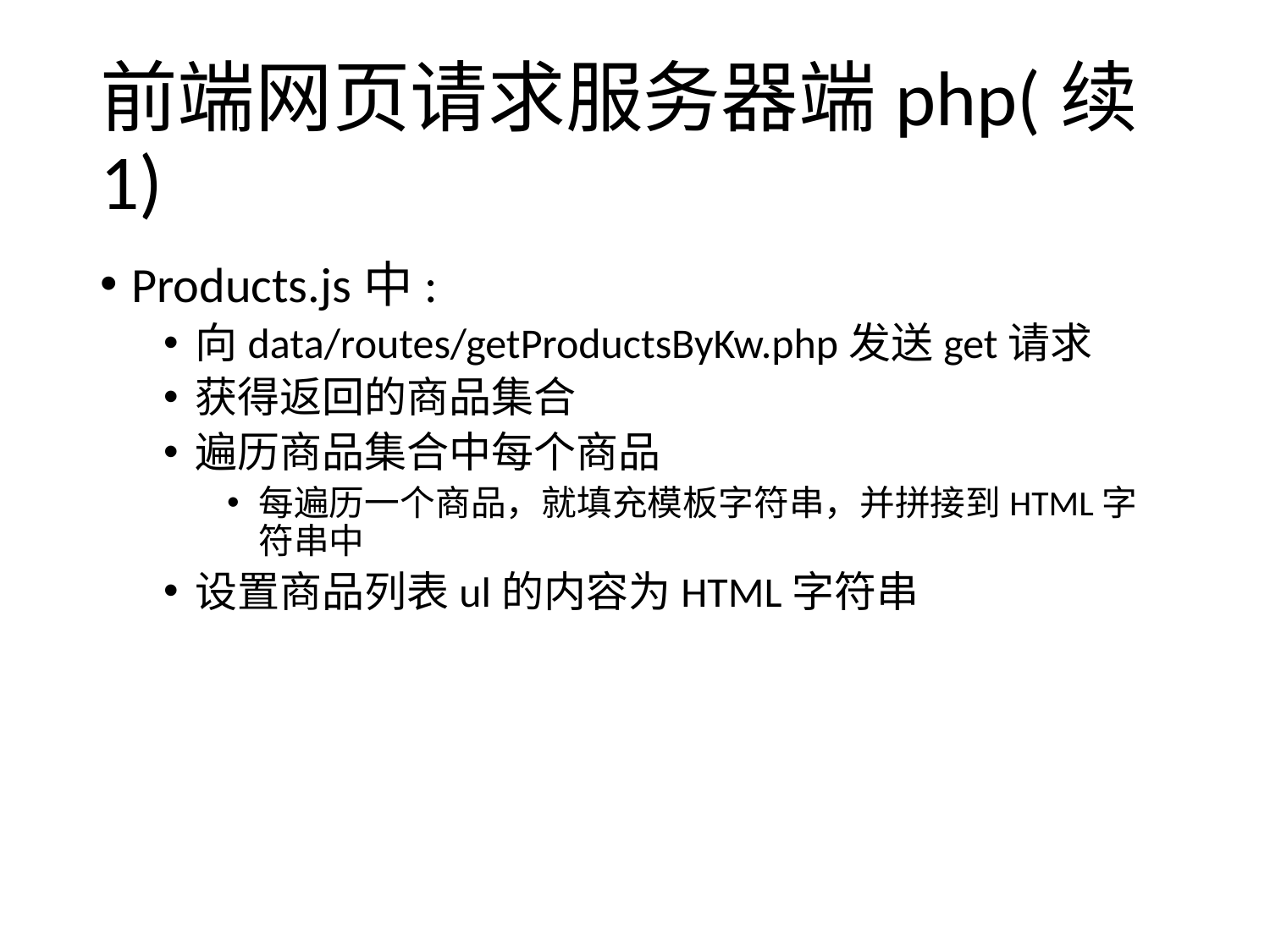

# 前端网页请求服务器端php(续1)
Products.js中:
向data/routes/getProductsByKw.php发送get请求
获得返回的商品集合
遍历商品集合中每个商品
每遍历一个商品，就填充模板字符串，并拼接到HTML字符串中
设置商品列表ul的内容为HTML字符串